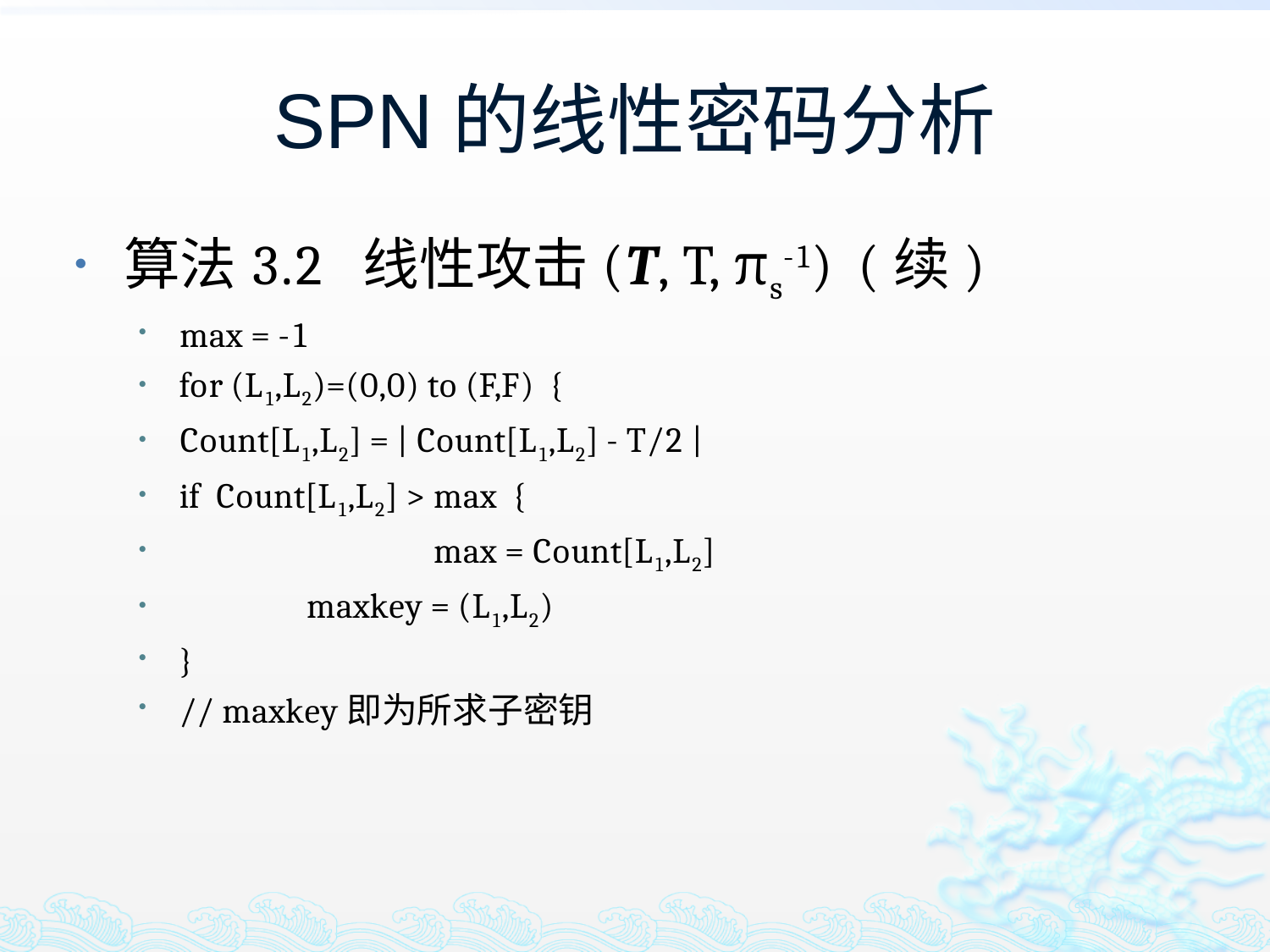

# SPN的线性密码分析
算法3.2  线性攻击(T, T, πs-1)  (续)
max = -1
for (L1,L2)=(0,0) to (F,F)  {
Count[L1,L2] = | Count[L1,L2] - T/2 |
if  Count[L1,L2] > max  {
 		max = Count[L1,L2]
    	maxkey = (L1,L2)
}
// maxkey即为所求子密钥